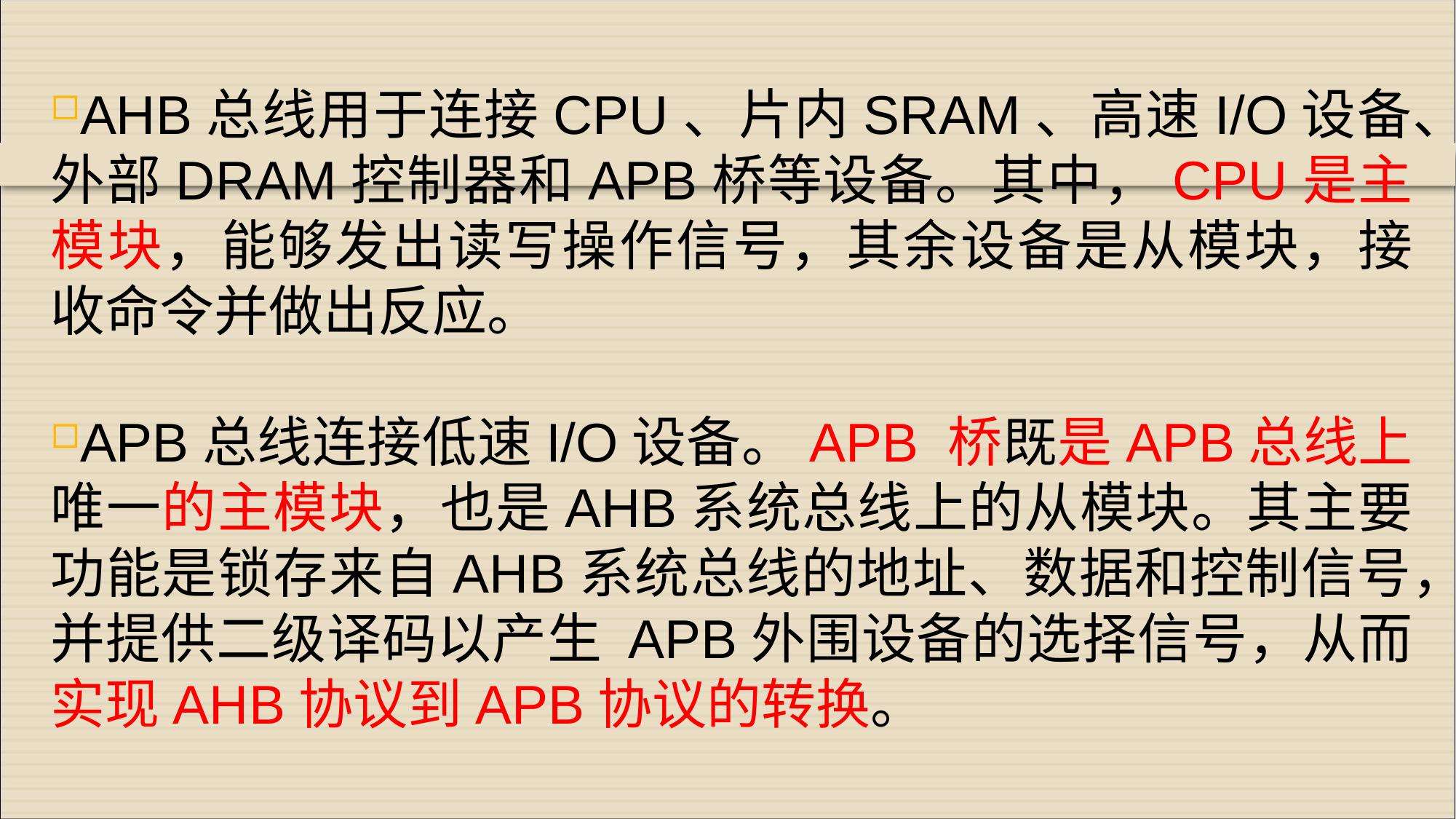

AHB总线用于连接CPU、片内SRAM、高速I/O设备、外部DRAM控制器和APB桥等设备。其中，CPU是主模块，能够发出读写操作信号，其余设备是从模块，接收命令并做出反应。

APB总线连接低速I/O设备。APB 桥既是APB总线上唯一的主模块，也是AHB系统总线上的从模块。其主要功能是锁存来自AHB系统总线的地址、数据和控制信号，并提供二级译码以产生 APB外围设备的选择信号，从而实现AHB协议到APB协议的转换。